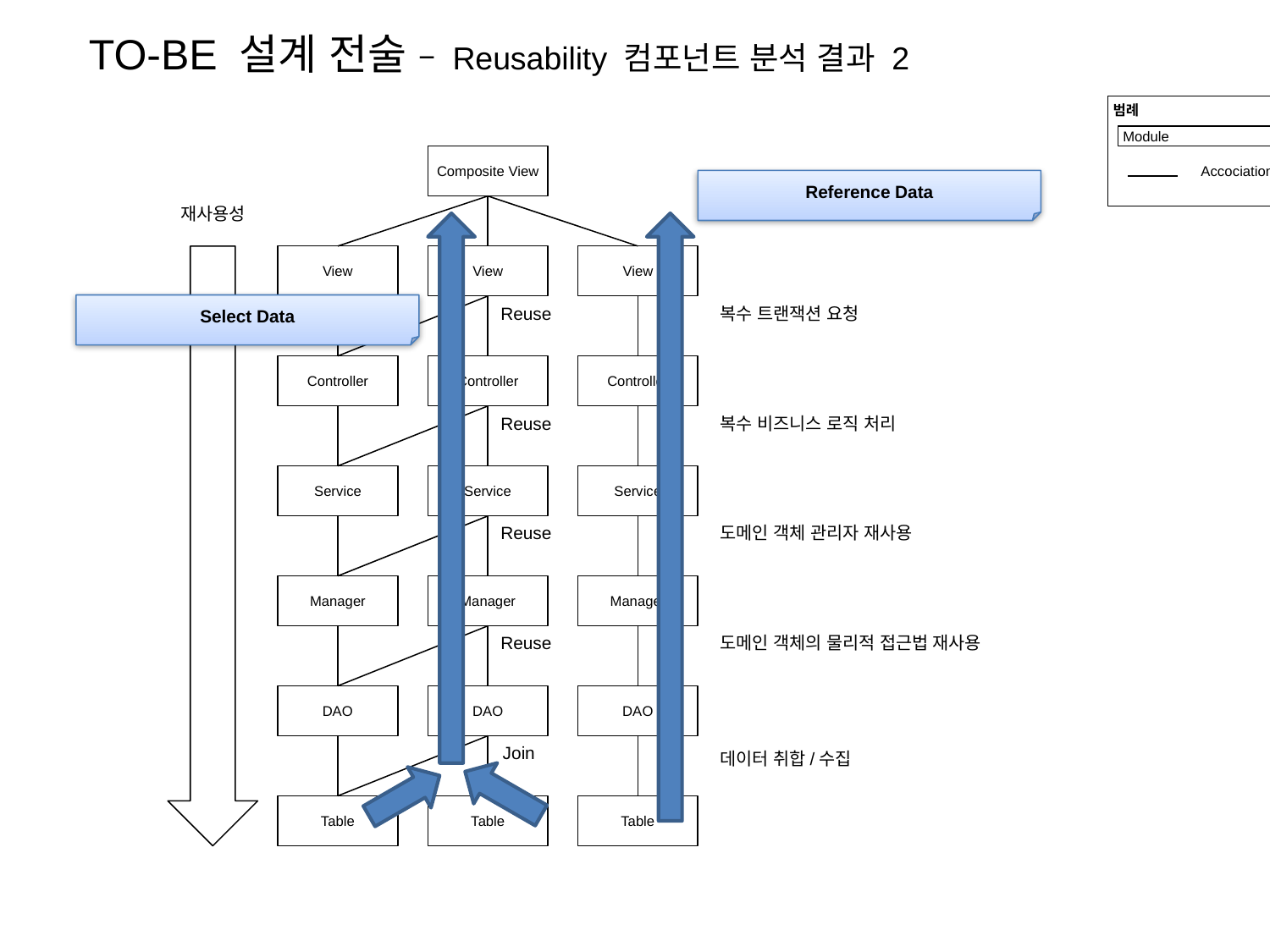

TO-BE 설계 전술 – Reusability 컴포넌트 분석 결과 2
범례
Module
Composite View
Accociation
Reference Data
재사용성

View
View
View
Select Data
Reuse
복수 트랜잭션 요청
Controller
Controller
Controller
Reuse
복수 비즈니스 로직 처리
Service
Service
Service
Reuse
도메인 객체 관리자 재사용
Manager
Manager
Manager
Reuse
도메인 객체의 물리적 접근법 재사용
DAO
DAO
DAO
Join
데이터 취합/수집

Table
Table
Table